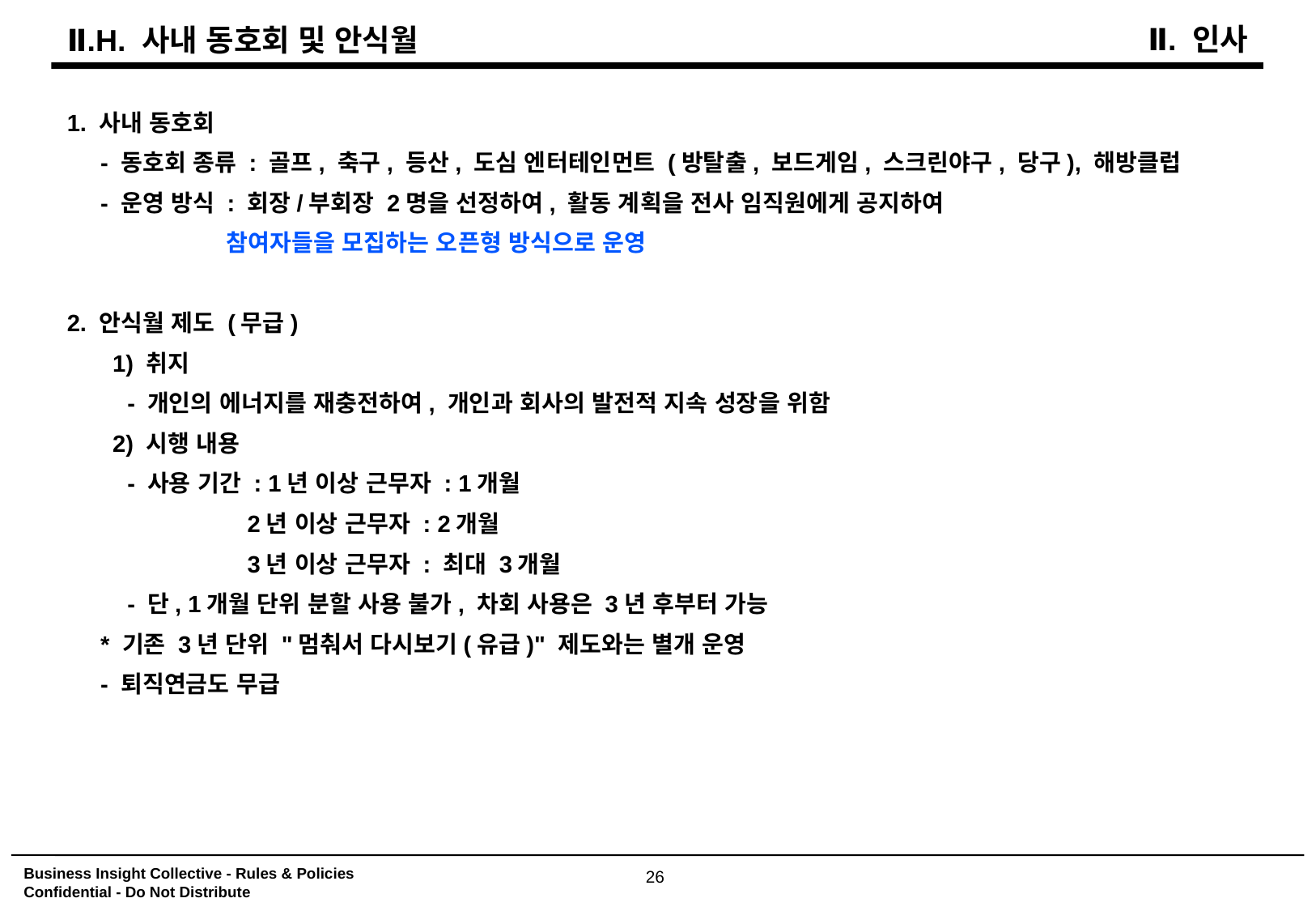

Ⅱ. 인사
Ⅱ.H. 사내 동호회 및 안식월
1. 사내 동호회
     - 동호회 종류 : 골프, 축구, 등산, 도심 엔터테인먼트 (방탈출, 보드게임, 스크린야구, 당구), 해방클럽
     - 운영 방식 : 회장/부회장 2명을 선정하여, 활동 계획을 전사 임직원에게 공지하여
                       참여자들을 모집하는 오픈형 방식으로 운영

2. 안식월 제도 (무급)
	1) 취지
         - 개인의 에너지를 재충전하여, 개인과 회사의 발전적 지속 성장을 위함
	2) 시행 내용
         - 사용 기간 : 1년 이상 근무자 : 1개월
                           2년 이상 근무자 : 2개월
                           3년 이상 근무자 : 최대 3개월
         - 단, 1개월 단위 분할 사용 불가, 차회 사용은 3년 후부터 가능
     * 기존 3년 단위 "멈춰서 다시보기(유급)" 제도와는 별개 운영
     - 퇴직연금도 무급